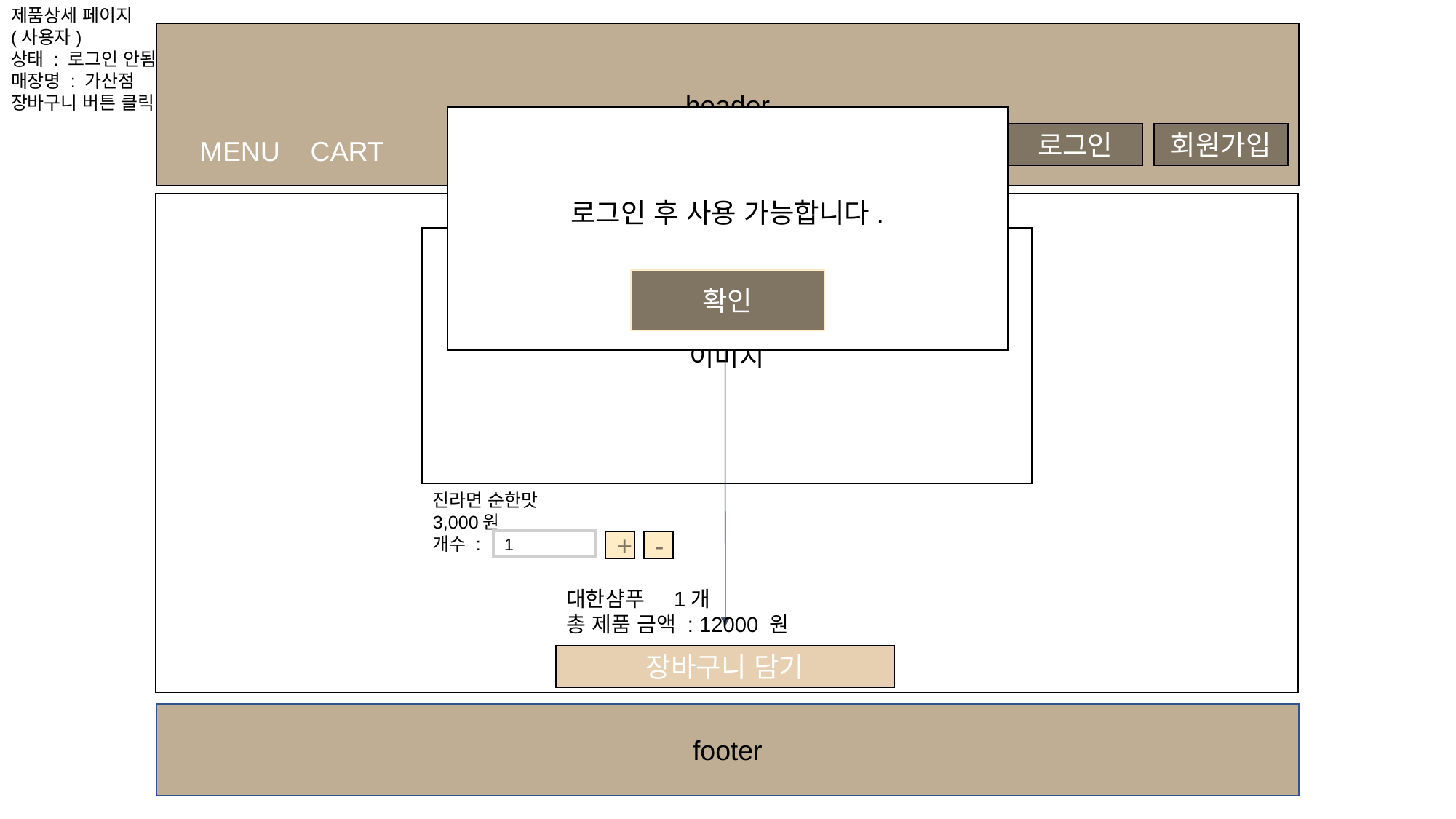

제품상세 페이지
(사용자)
상태 : 로그인 안됨
매장명 : 가산점
장바구니 버튼 클릭
header
로그인
회원가입
MENU    CART
로그인 후 사용 가능합니다.

확인

이미지
진라면 순한맛
3,000원
개수 :
1
+
-
대한샴푸    1개
총 제품 금액 : 12000 원
장바구니 담기
footer